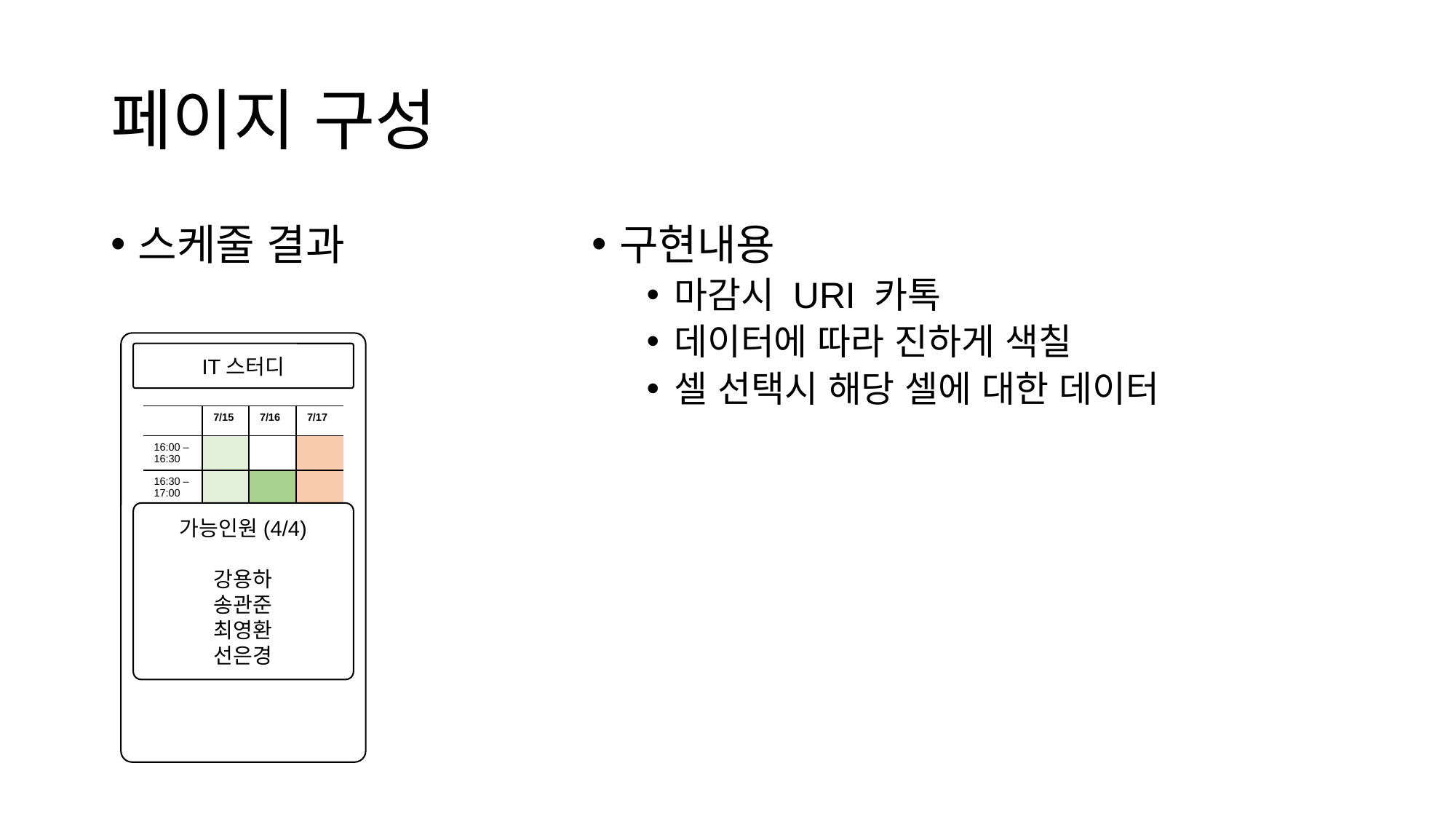

# 페이지 구성
스케줄 결과
구현내용
마감시 URI 카톡
데이터에 따라 진하게 색칠
셀 선택시 해당 셀에 대한 데이터

IT스터디
|  | 7/15 | 7/16 | 7/17 |
| --- | --- | --- | --- |
| 16:00 – 16:30 |  |  |  |
| 16:30 – 17:00 |  |  |  |
| 17:00 – 17:30 |  |  |  |
| 17:30 – 18:00 |  |  |  |
| 18:00 – 18:30 |  |  |  |
| 18:30 – 19:00 |  |  |  |
| 19:00 – 19:30 |  |  |  |
가능인원(4/4)

강용하
송관준
최영환
선은경